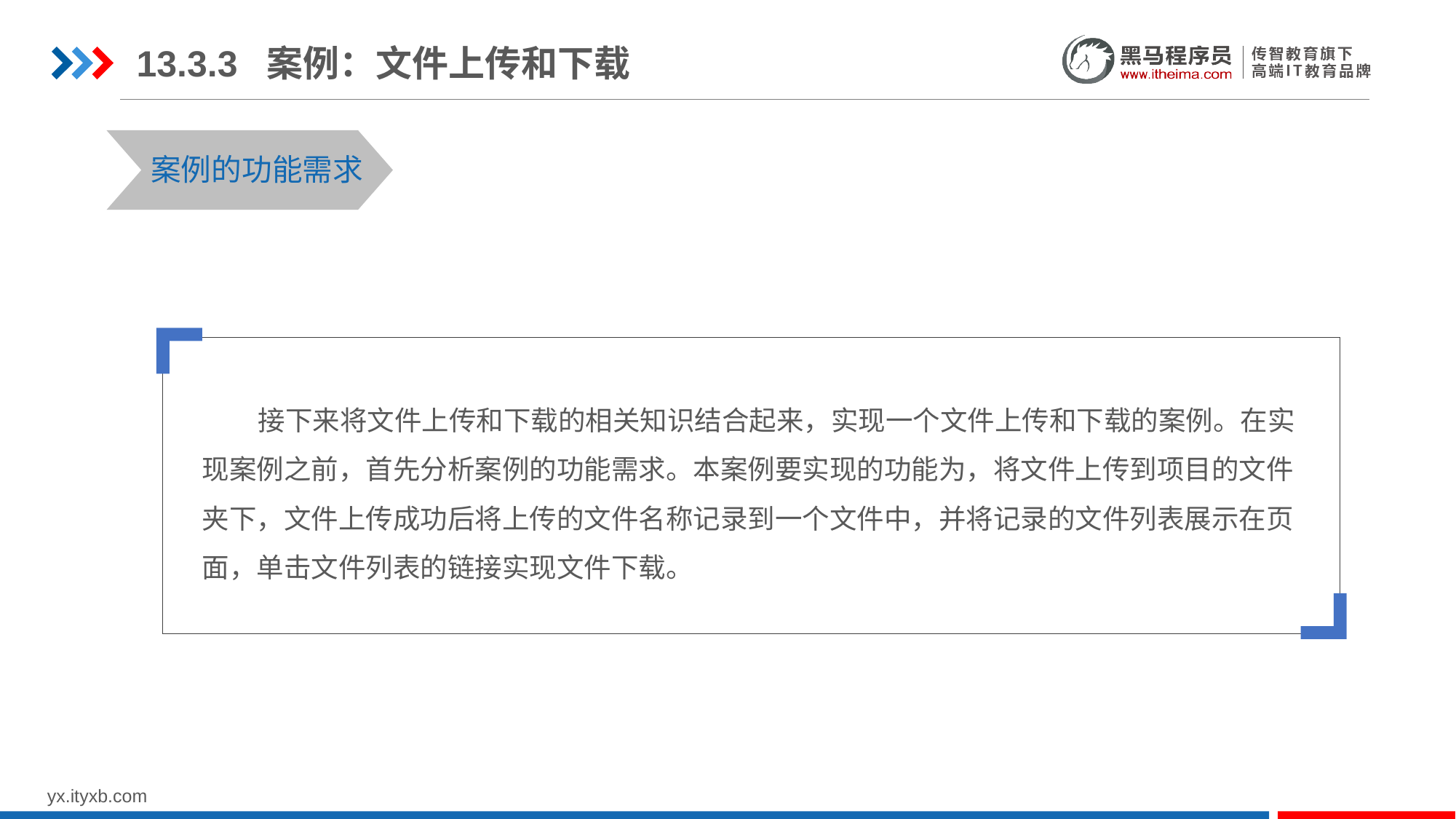

13.3.3  案例：文件上传和下载

案例的功能需求

        接下来将文件上传和下载的相关知识结合起来，实现一个文件上传和下载的案例。在实现案例之前，首先分析案例的功能需求。本案例要实现的功能为，将文件上传到项目的文件夹下，文件上传成功后将上传的文件名称记录到一个文件中，并将记录的文件列表展示在页面，单击文件列表的链接实现文件下载。